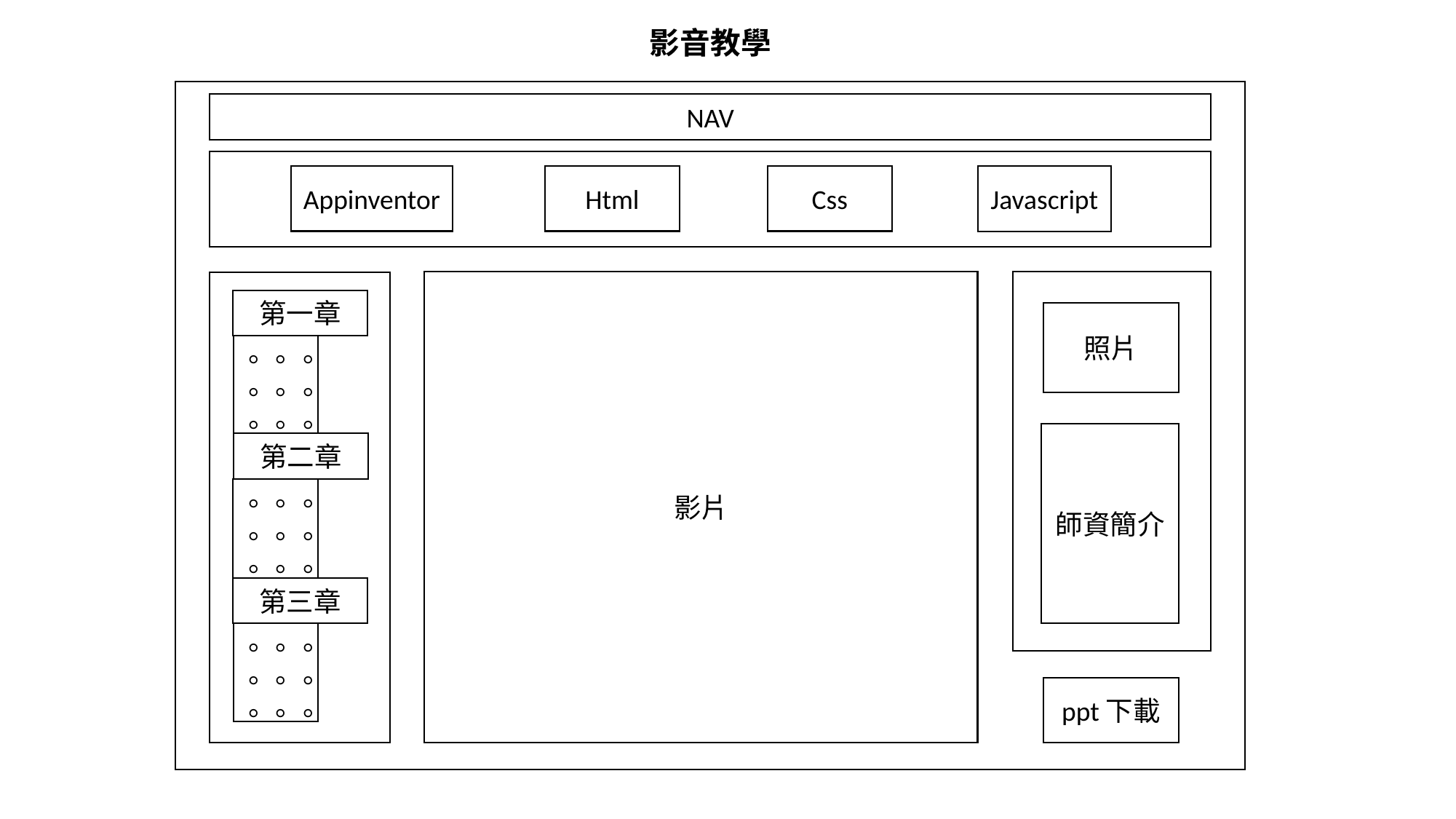

影音教學

NAV

Appinventor
Css
Javascript
Html
影片

第一章
。。。
。。。
。。。
照片
師資簡介
第二章
。。。
。。。
。。。
第三章
。。。
。。。
。。。
ppt下載